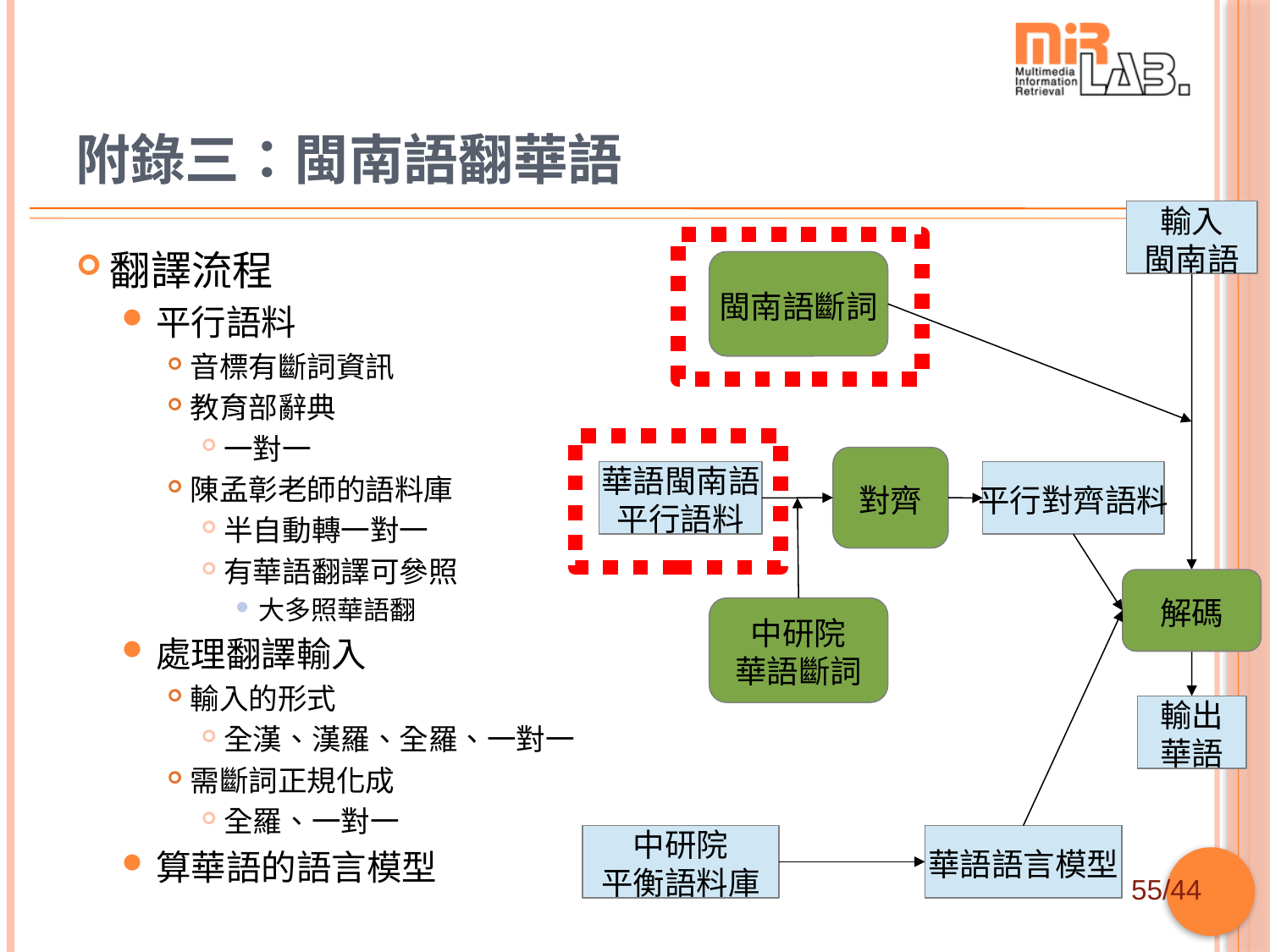

# 附錄三：閩南語翻華語
輸入
閩南語

翻譯流程
平行語料
音標有斷詞資訊
教育部辭典
一對一
陳孟彰老師的語料庫
半自動轉一對一
有華語翻譯可參照
大多照華語翻
處理翻譯輸入
輸入的形式
全漢、漢羅、全羅、一對一
需斷詞正規化成
全羅、一對一
算華語的語言模型
閩南語斷詞

對齊
華語閩南語
平行語料
平行對齊語料
解碼
中研院
華語斷詞
輸出
華語
中研院
平衡語料庫
華語語言模型